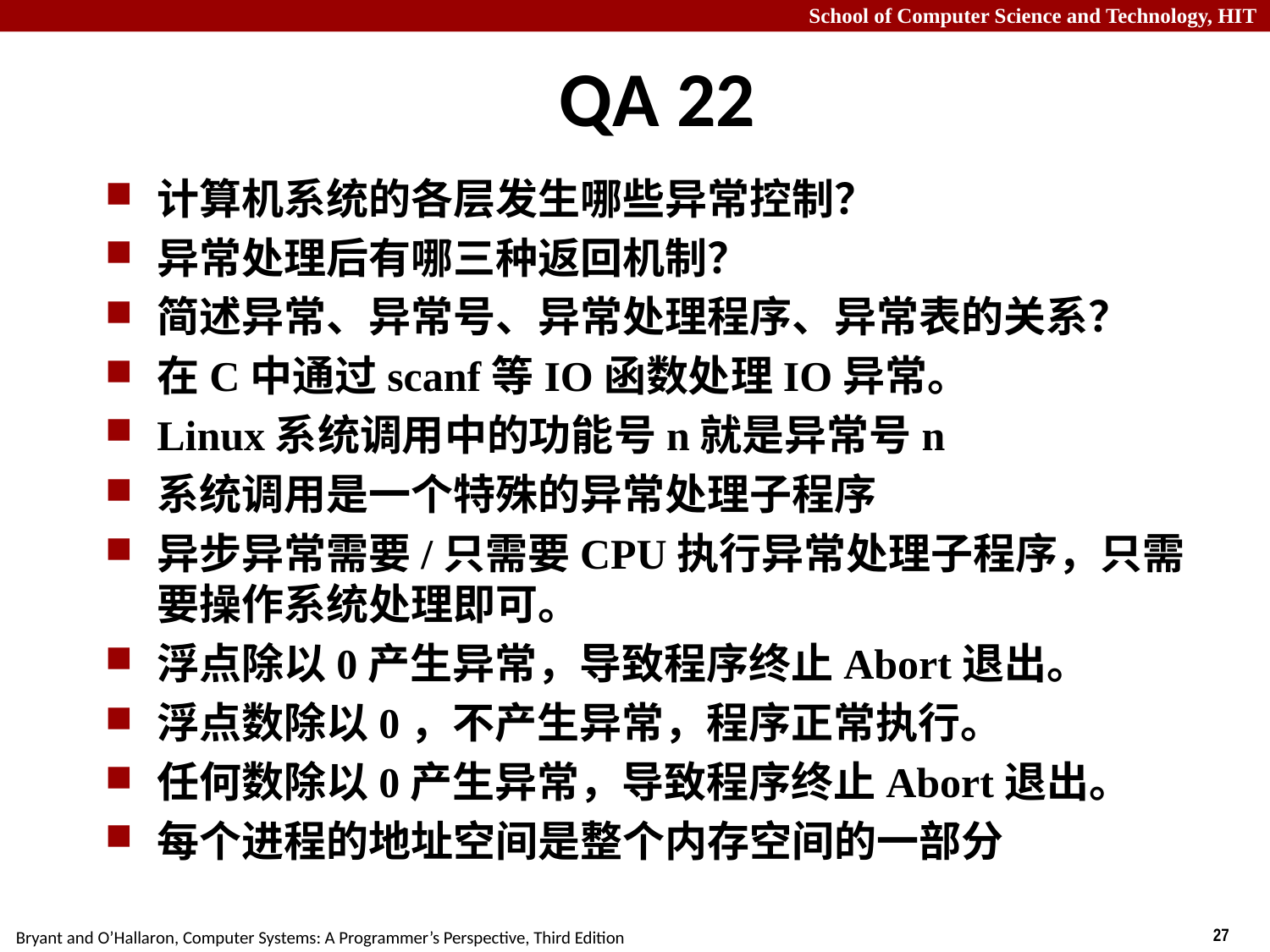

# QA 22
计算机系统的各层发生哪些异常控制？
异常处理后有哪三种返回机制？
简述异常、异常号、异常处理程序、异常表的关系？
在C中通过scanf等IO函数处理IO异常。
Linux系统调用中的功能号n就是异常号n
系统调用是一个特殊的异常处理子程序
异步异常需要/只需要CPU执行异常处理子程序，只需要操作系统处理即可。
浮点除以0产生异常，导致程序终止Abort退出。
浮点数除以0，不产生异常，程序正常执行。
任何数除以0产生异常，导致程序终止Abort退出。
每个进程的地址空间是整个内存空间的一部分